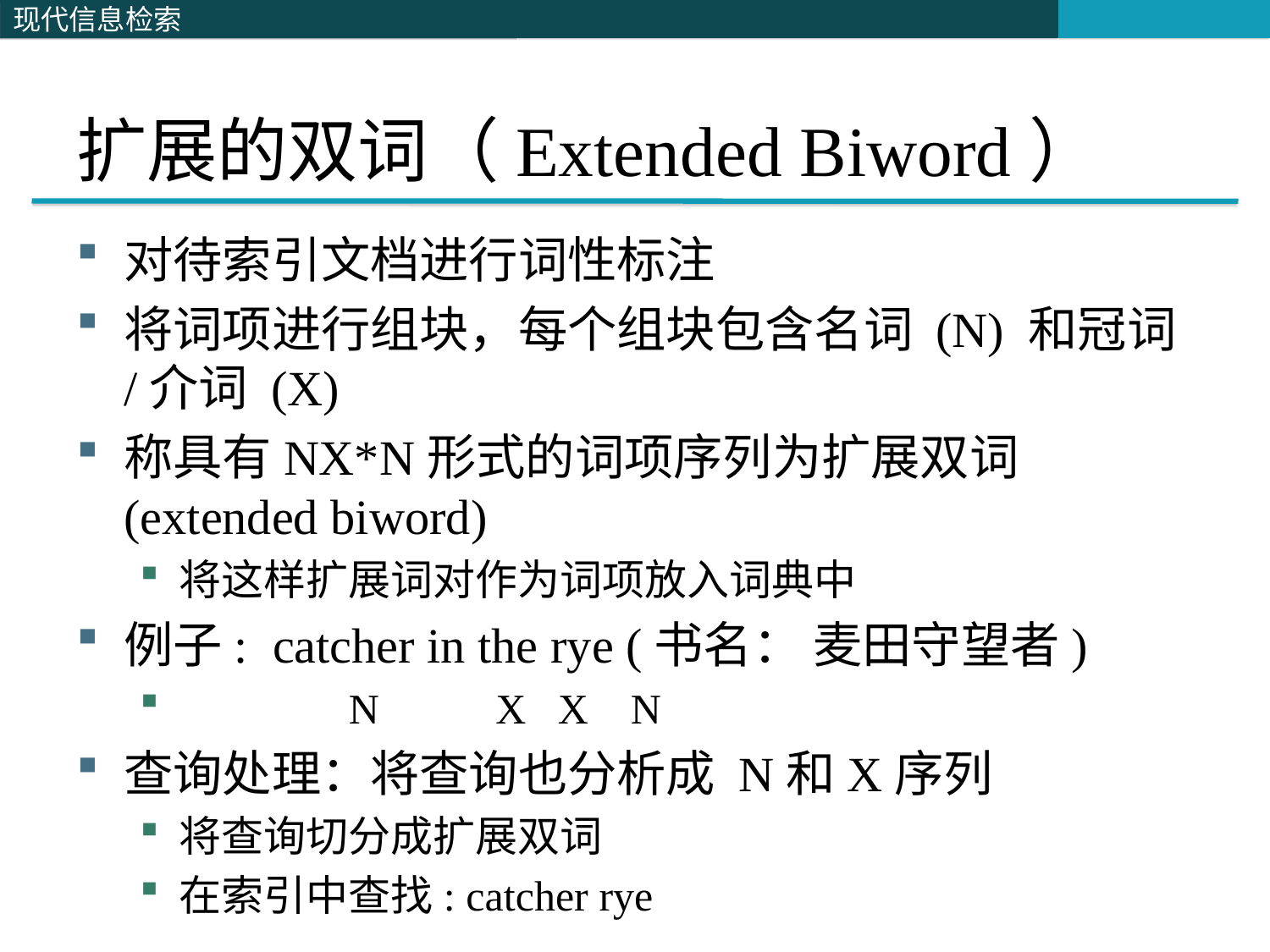

# 扩展的双词（Extended Biword）
对待索引文档进行词性标注
将词项进行组块，每个组块包含名词 (N) 和冠词/介词 (X)
称具有NX*N形式的词项序列为扩展双词(extended biword)
将这样扩展词对作为词项放入词典中
例子:  catcher in the rye (书名： 麦田守望者)
                N           X   X    N
查询处理：将查询也分析成 N和X序列
将查询切分成扩展双词
在索引中查找: catcher rye